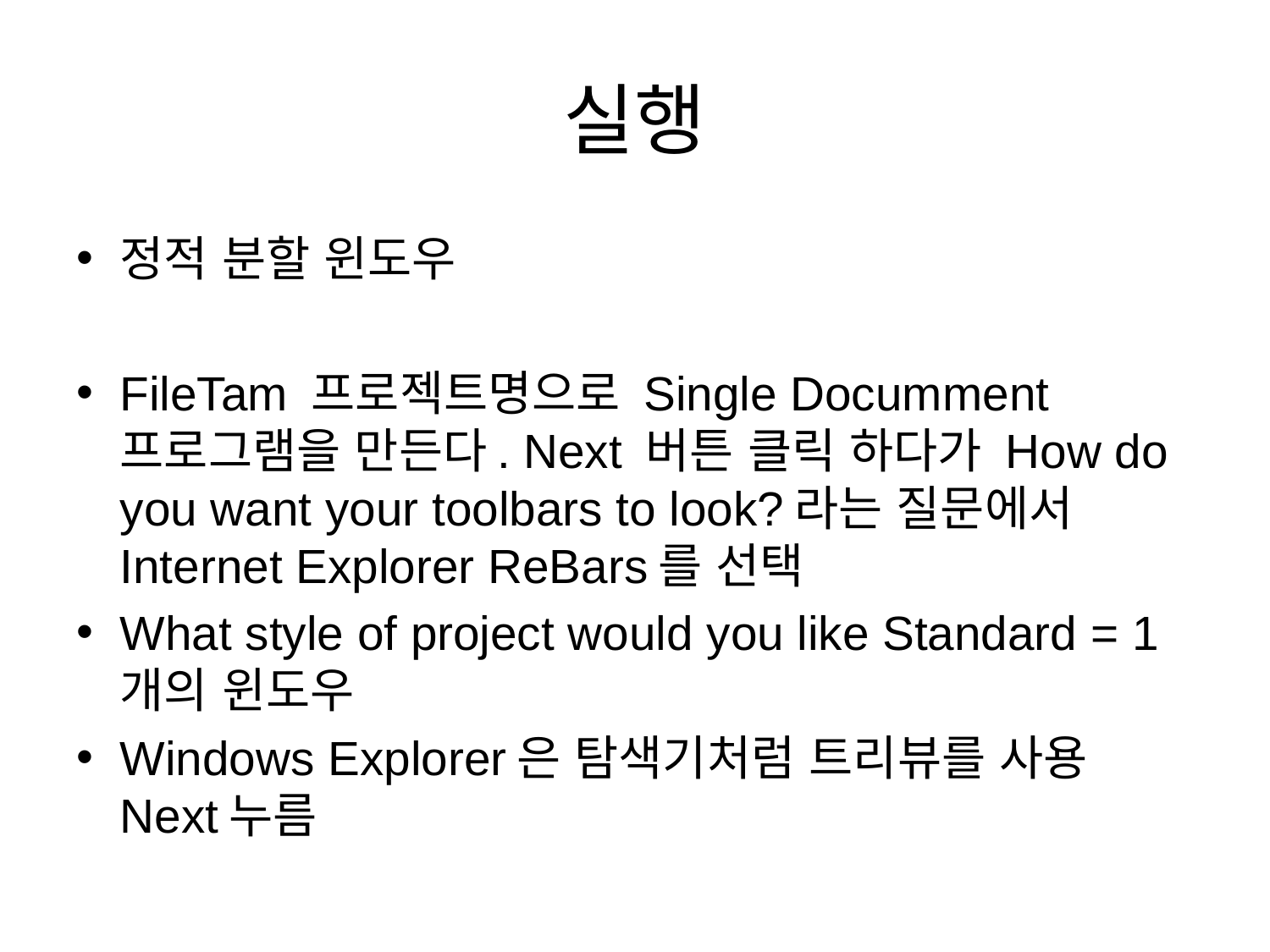

# 실행
정적 분할 윈도우

FileTam 프로젝트명으로 Single Documment 프로그램을 만든다. Next 버튼 클릭 하다가 How do you want your toolbars to look?라는 질문에서  Internet Explorer ReBars를 선택
What style of project would you like Standard = 1개의 윈도우
Windows Explorer은 탐색기처럼 트리뷰를 사용 Next누름